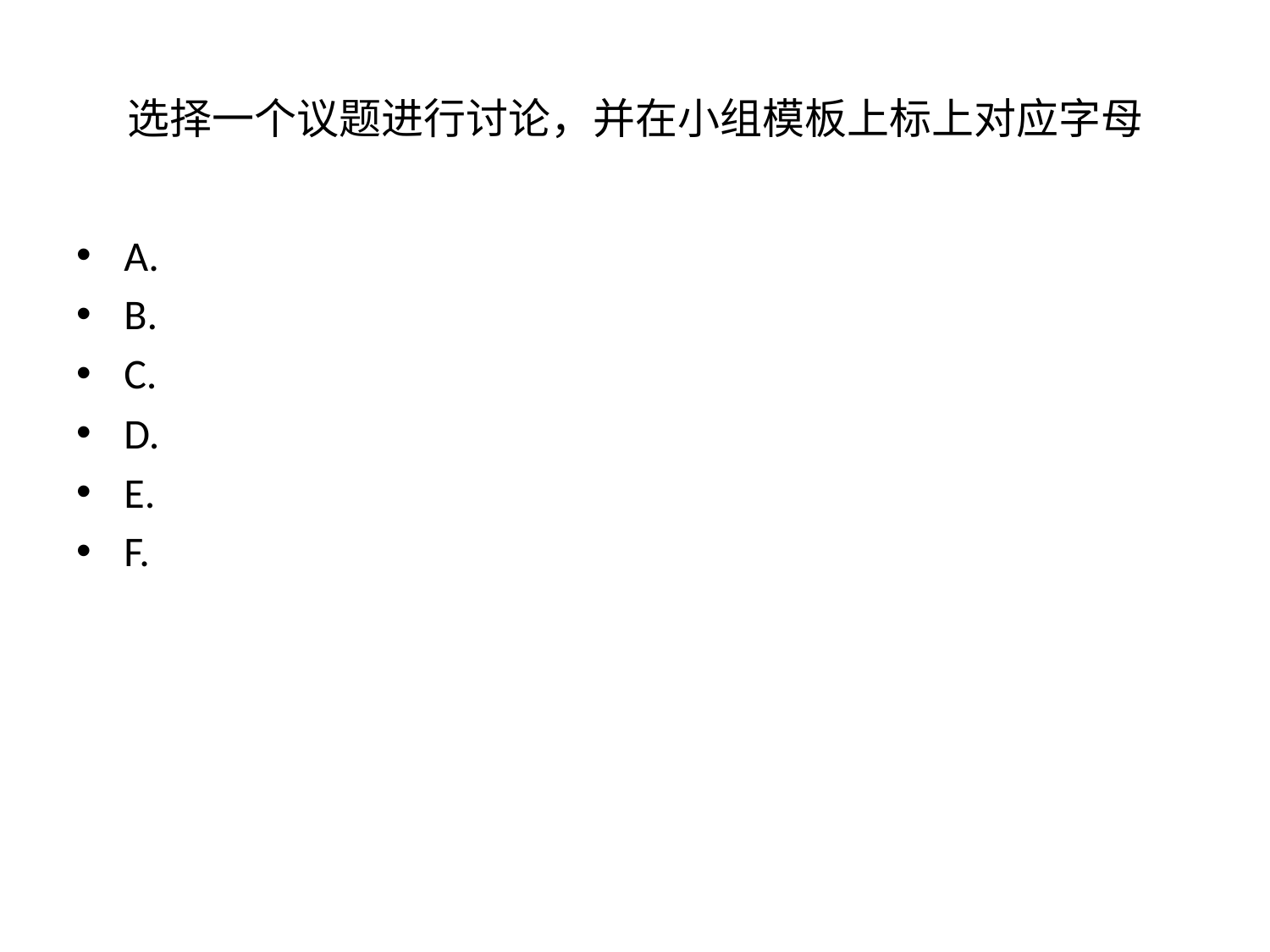

# 选择一个议题进行讨论，并在小组模板上标上对应字母
A.
B.
C.
D.
E.
F.